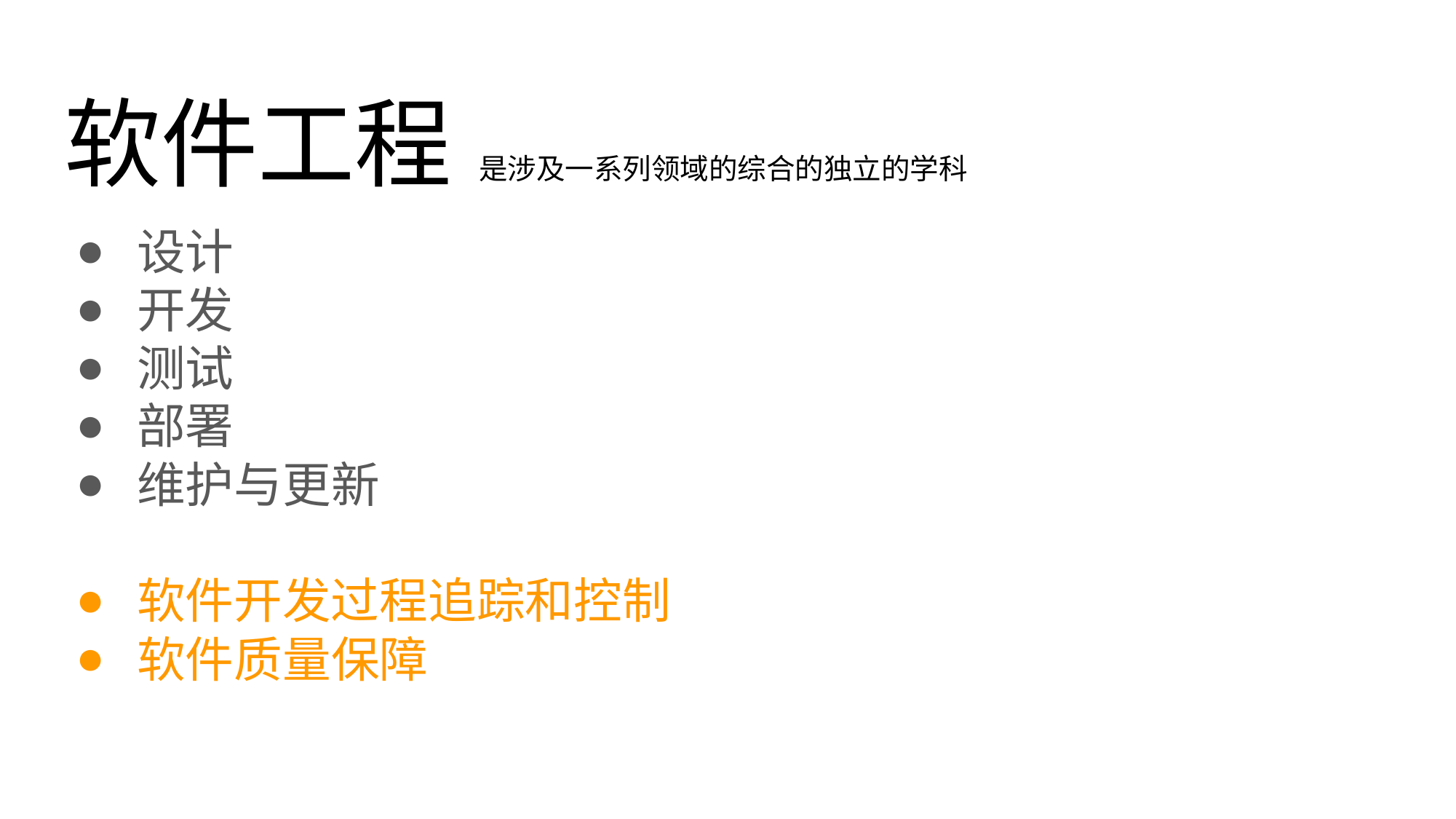

# 软件工程 是涉及一系列领域的综合的独立的学科
设计
开发
测试
部署
维护与更新

软件开发过程追踪和控制
软件质量保障